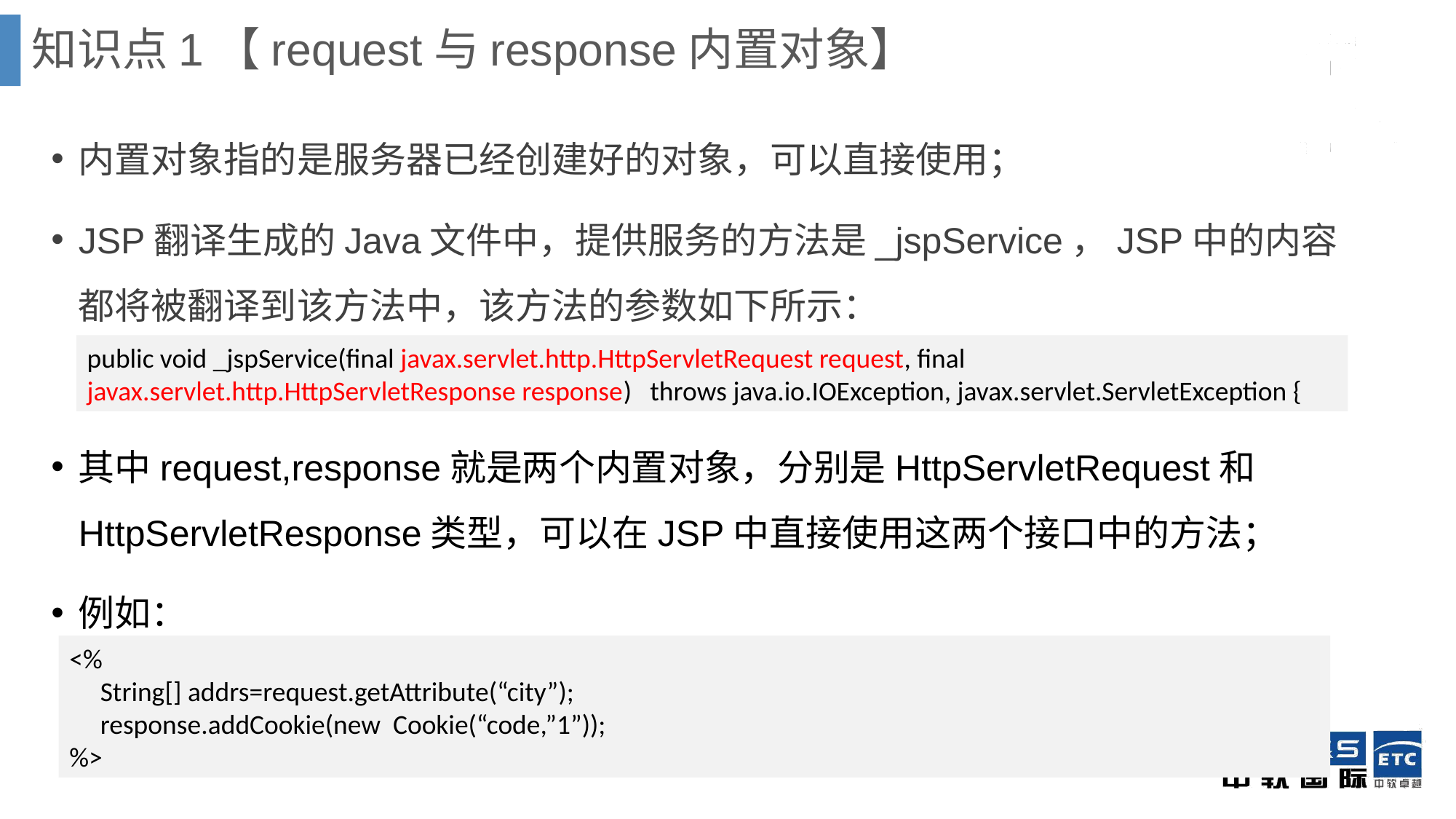

知识点1【request与response内置对象】
内置对象指的是服务器已经创建好的对象，可以直接使用；
JSP翻译生成的Java文件中，提供服务的方法是_jspService，JSP中的内容都将被翻译到该方法中，该方法的参数如下所示：

其中request,response就是两个内置对象，分别是HttpServletRequest和HttpServletResponse类型，可以在JSP中直接使用这两个接口中的方法；
例如：
public void _jspService(final javax.servlet.http.HttpServletRequest request, final javax.servlet.http.HttpServletResponse response)   throws java.io.IOException, javax.servlet.ServletException {
<%
     String[] addrs=request.getAttribute(“city”);
     response.addCookie(new  Cookie(“code,”1”));
%>